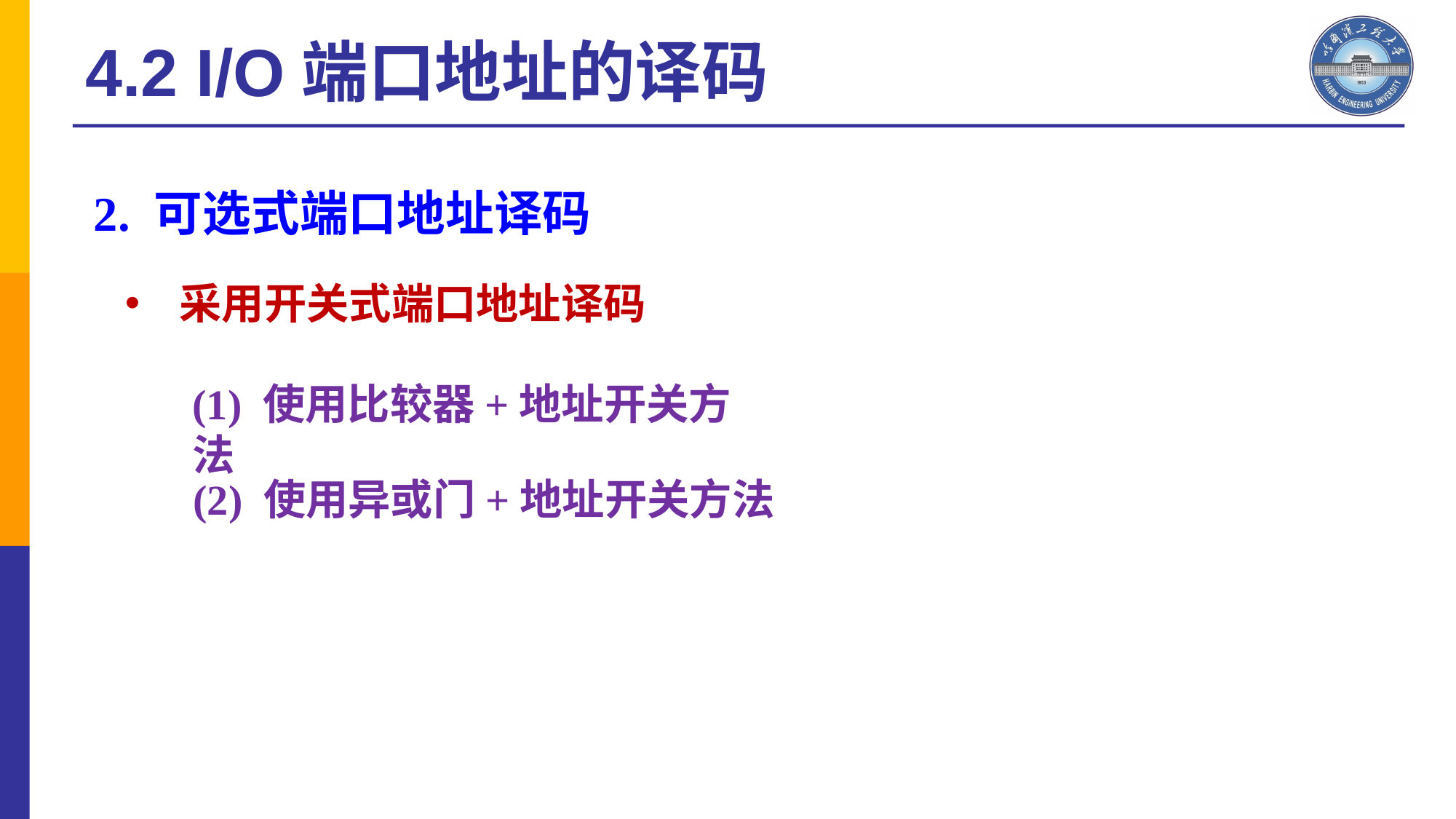

4.2 I/O端口地址的译码
2. 可选式端口地址译码
采用开关式端口地址译码
(1) 使用比较器+地址开关方法

  (2) 使用异或门+地址开关方法